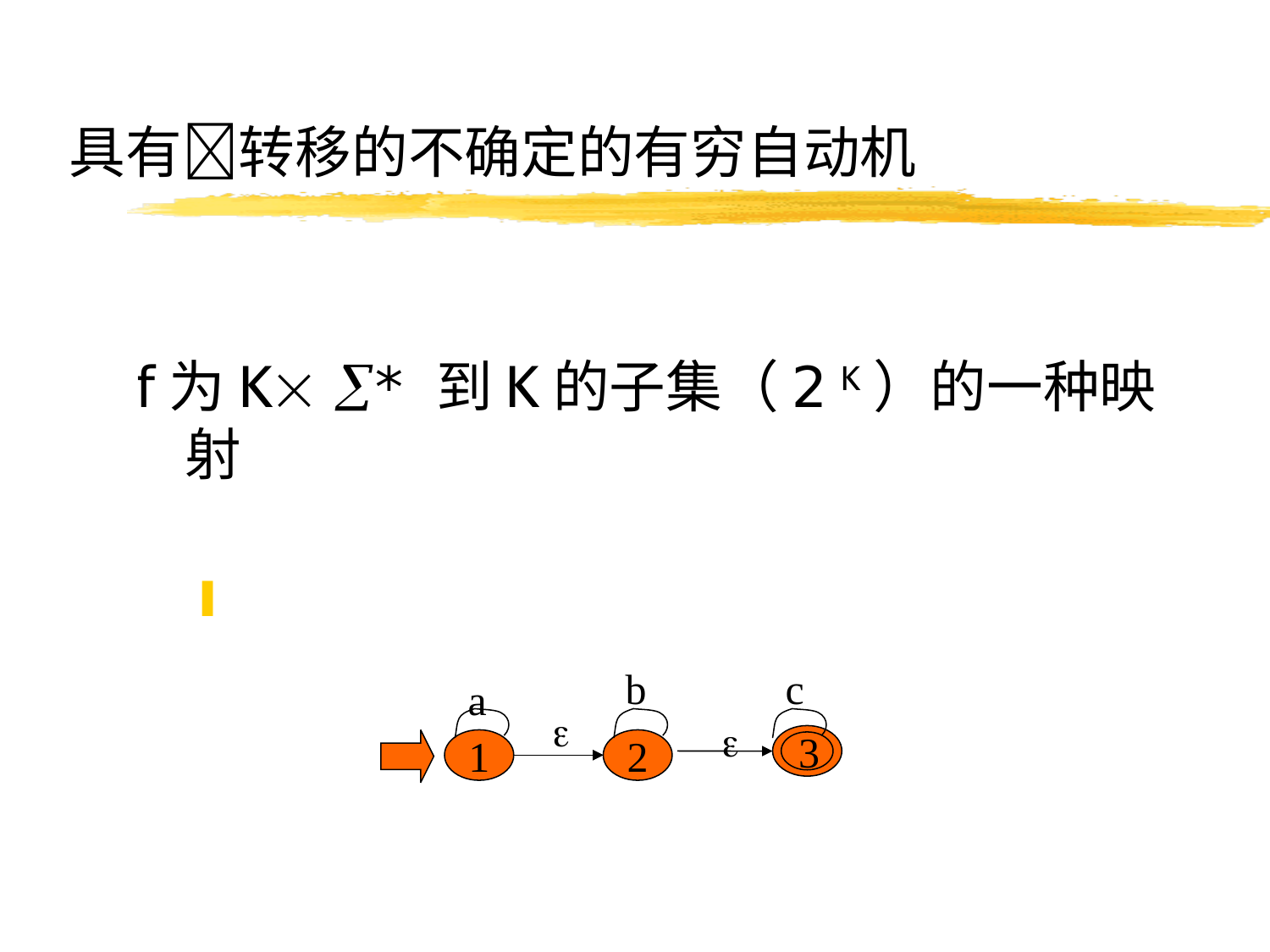

# 具有ε转移的不确定的有穷自动机

f为K× ∑* 到K的子集（2 K）的一种映射

b
c
a
ε

ε

3

1
2